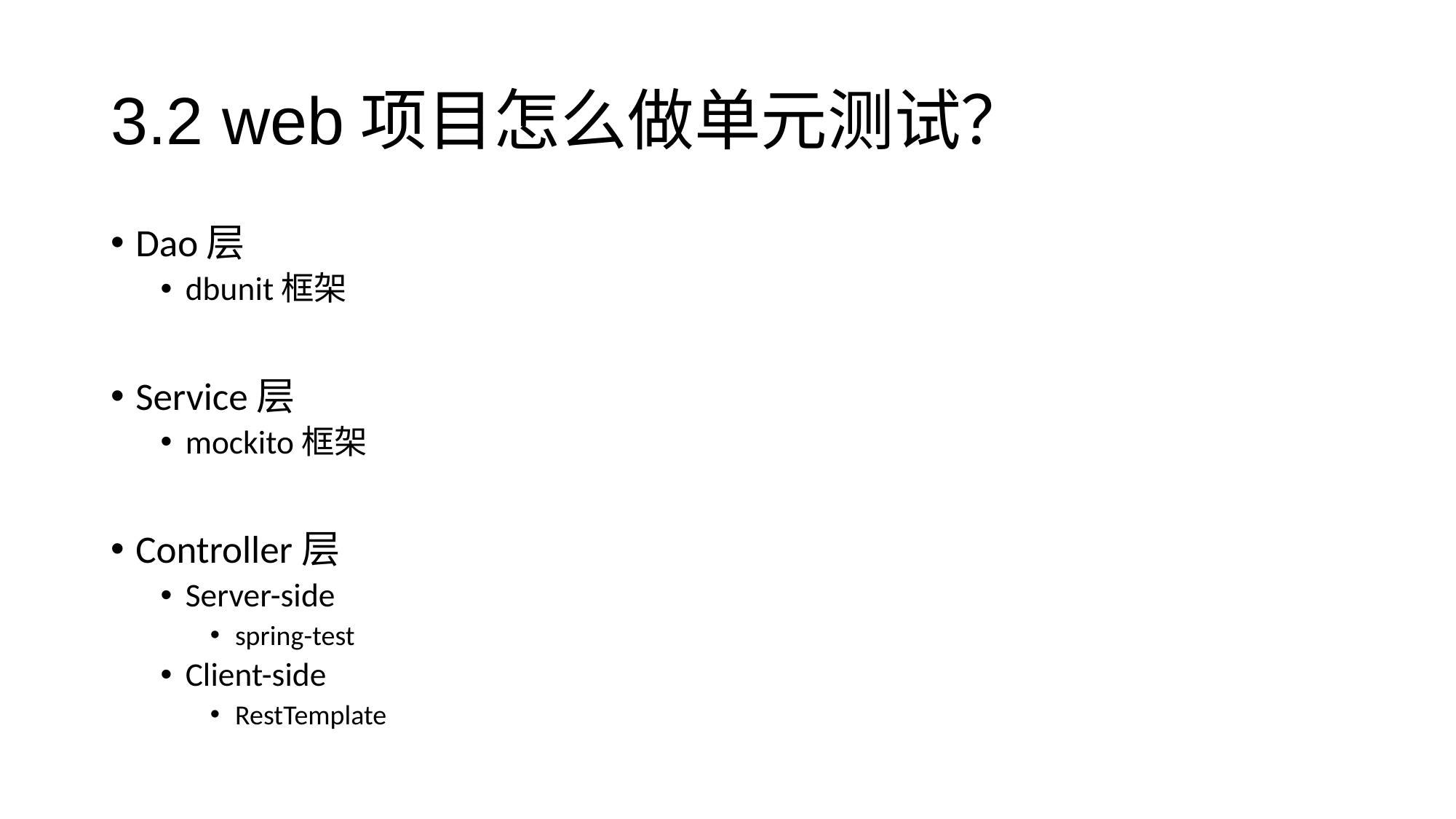

# 3.2 web项目怎么做单元测试？
Dao层
dbunit框架

Service层
mockito框架

Controller层
Server-side
spring-test
Client-side
RestTemplate